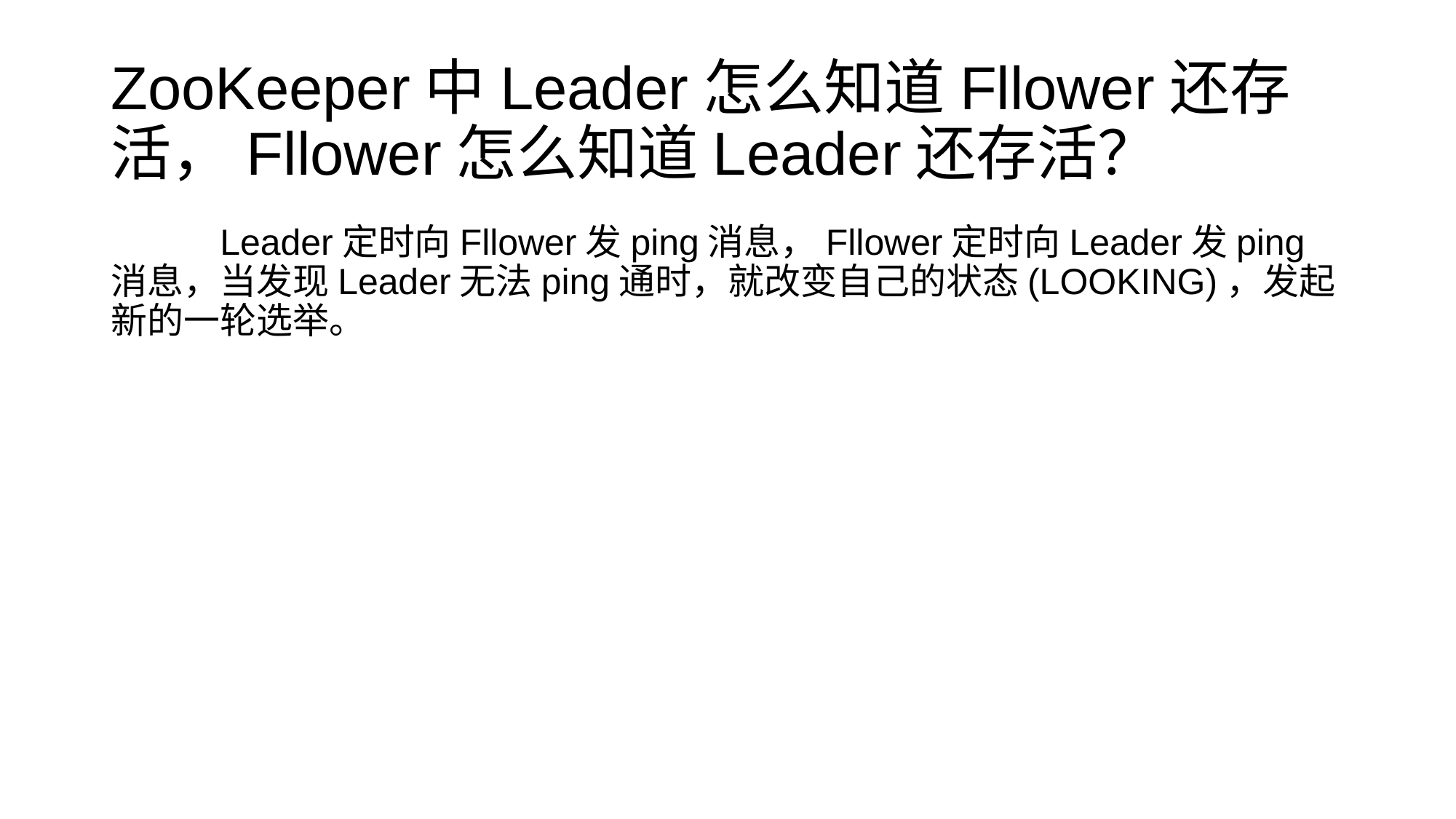

# ZooKeeper中Leader怎么知道Fllower还存活，Fllower怎么知道Leader还存活？
	Leader定时向Fllower发ping消息，Fllower定时向Leader发ping消息，当发现Leader无法ping通时，就改变自己的状态(LOOKING)，发起新的一轮选举。